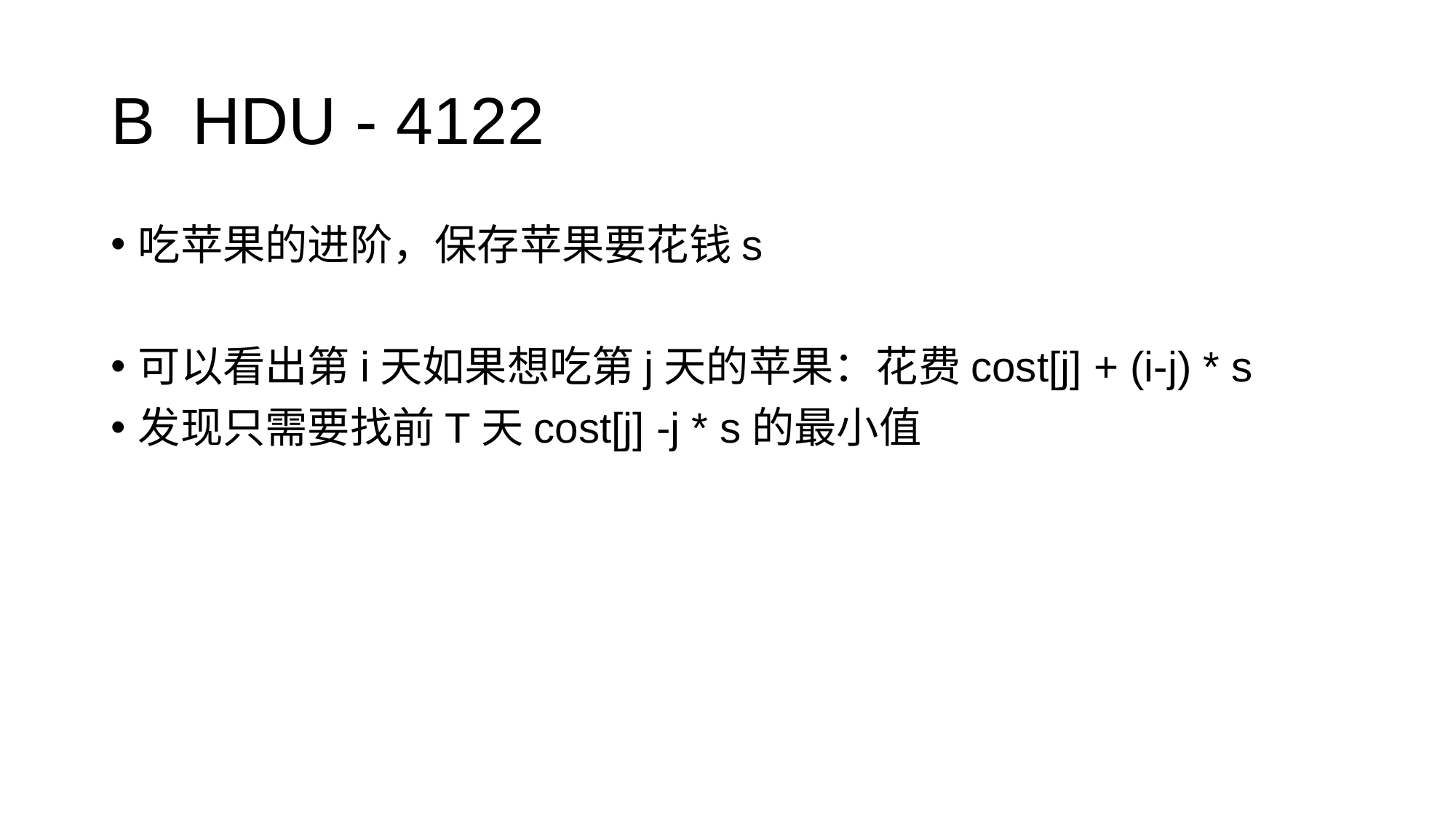

# B  HDU - 4122
吃苹果的进阶，保存苹果要花钱s

可以看出第i天如果想吃第j天的苹果：花费cost[j] + (i-j) * s
发现只需要找前T天cost[j] -j * s的最小值